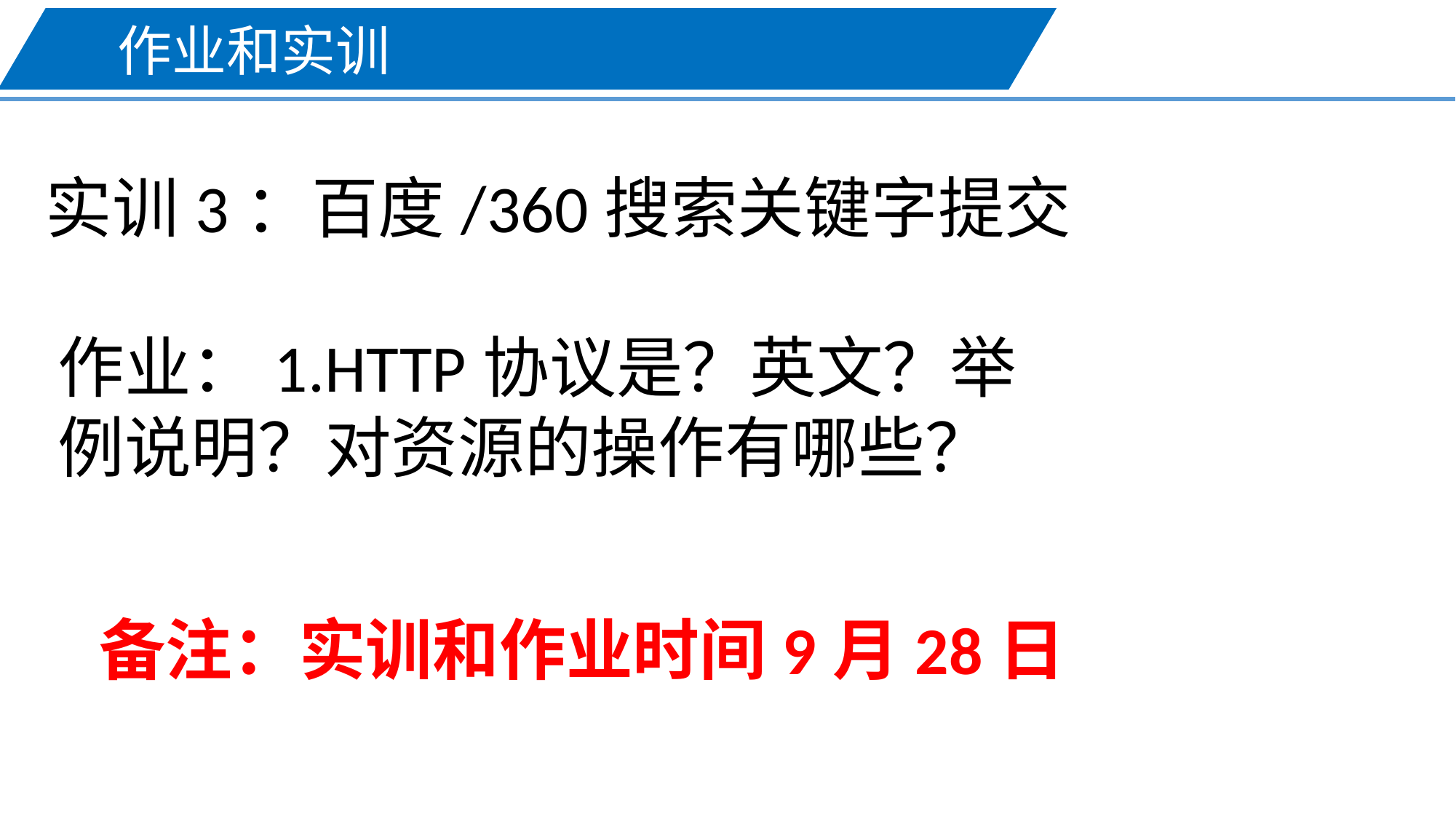

作业和实训
实训3：百度/360搜索关键字提交
作业：1.HTTP协议是？英文？举例说明？对资源的操作有哪些？
备注：实训和作业时间9月28日